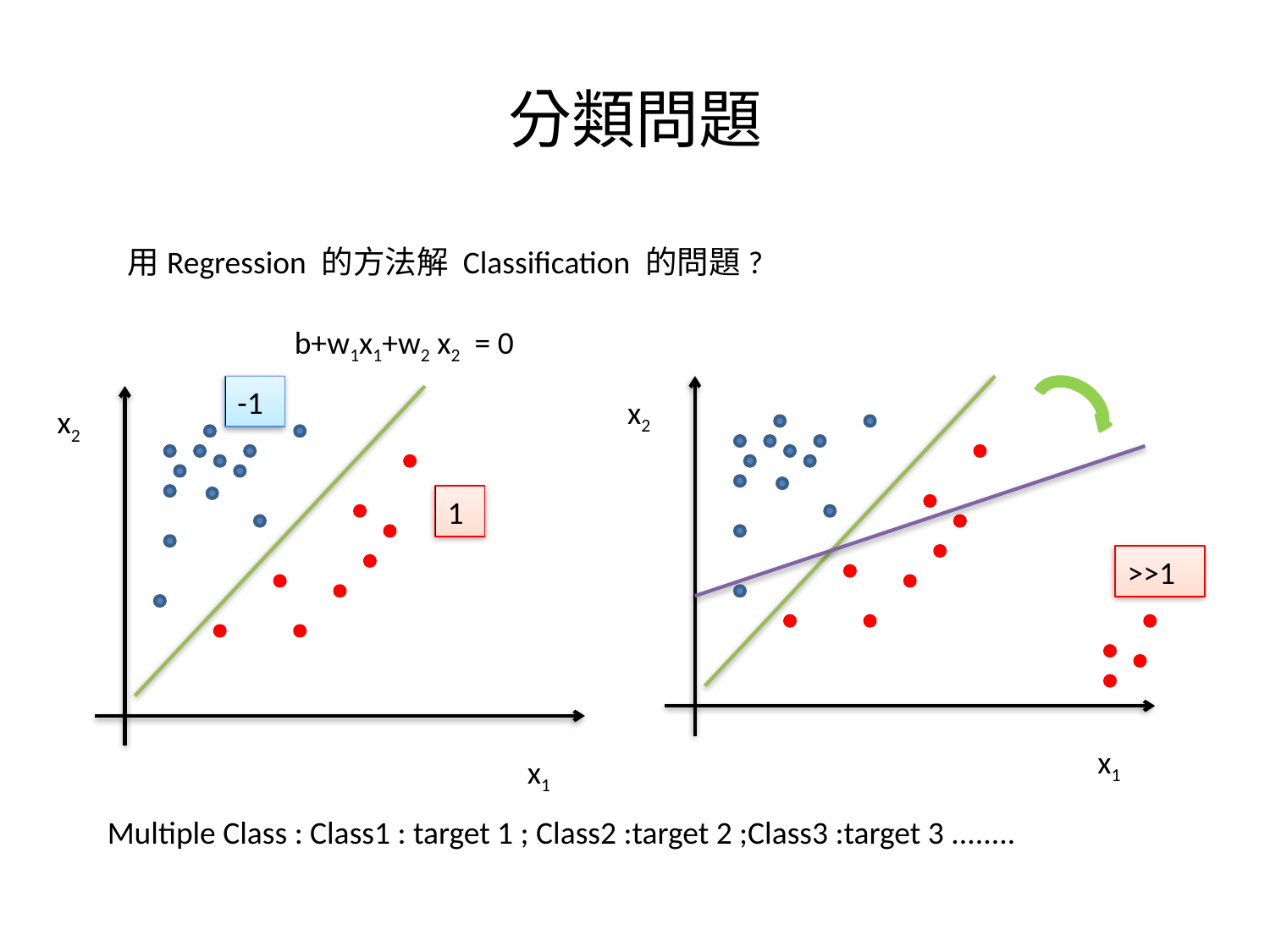

# 分類問題
用Regression 的方法解 Classification 的問題?
 b+w1x1+w2 x2  = 0
-1

x2
x2

1

>>1

x1
x1
Multiple Class : Class1 : target 1 ; Class2 :target 2 ;Class3 :target 3 ........